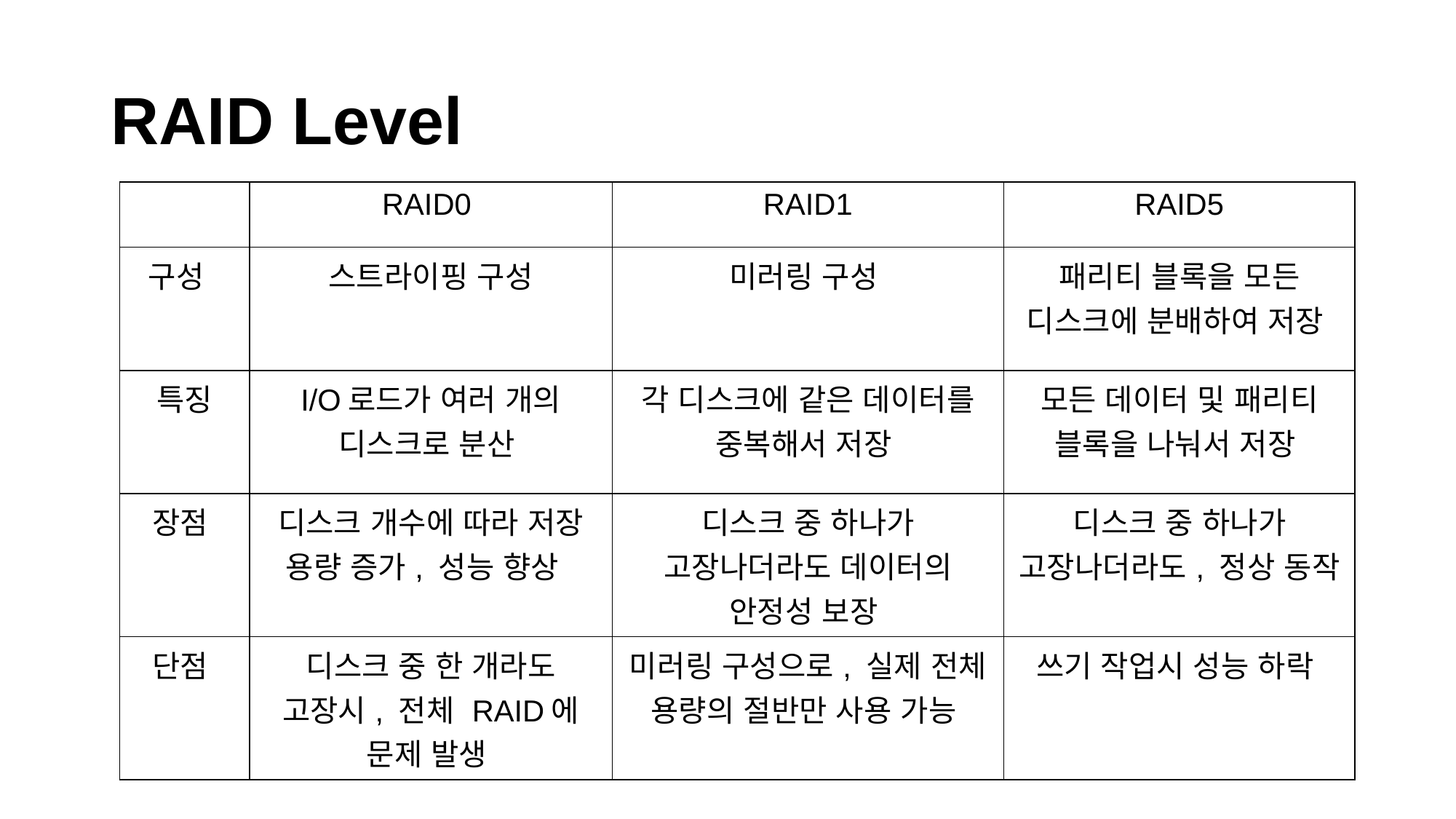

# RAID Level
|  | RAID0 | RAID1 | RAID5 |
| --- | --- | --- | --- |
| 구성 | 스트라이핑 구성 | 미러링 구성 | 패리티 블록을 모든 디스크에 분배하여 저장 |
| 특징 | I/O로드가 여러 개의 디스크로 분산 | 각 디스크에 같은 데이터를 중복해서 저장 | 모든 데이터 및 패리티 블록을 나눠서 저장 |
| 장점 | 디스크 개수에 따라 저장 용량 증가, 성능 향상 | 디스크 중 하나가 고장나더라도 데이터의 안정성 보장 | 디스크 중 하나가 고장나더라도, 정상 동작 |
| 단점 | 디스크 중 한 개라도 고장시, 전체 RAID에 문제 발생 | 미러링 구성으로, 실제 전체 용량의 절반만 사용 가능 | 쓰기 작업시 성능 하락 |